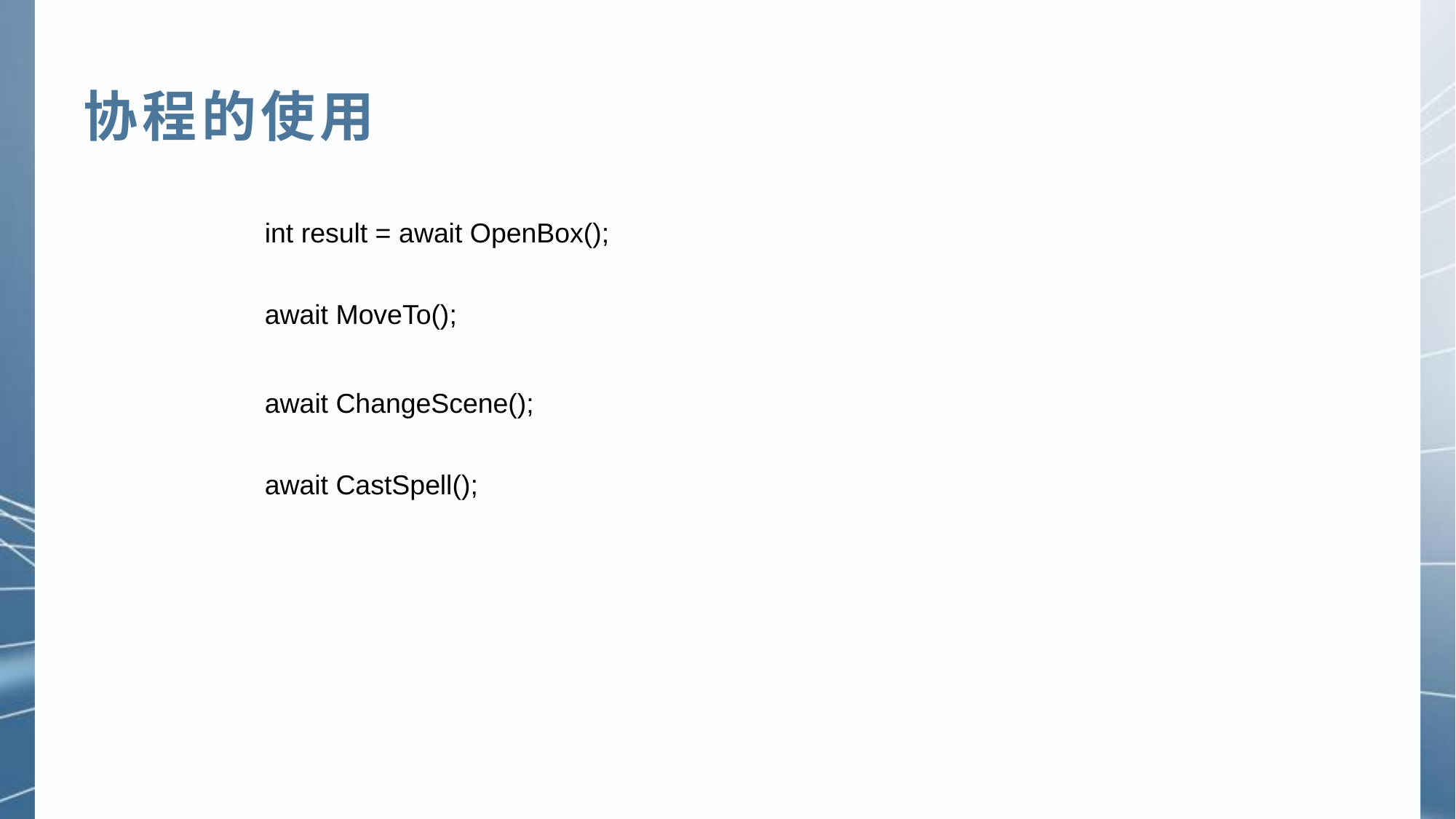

协程的使用
int result = await OpenBox();
await MoveTo();
await ChangeScene();
await CastSpell();